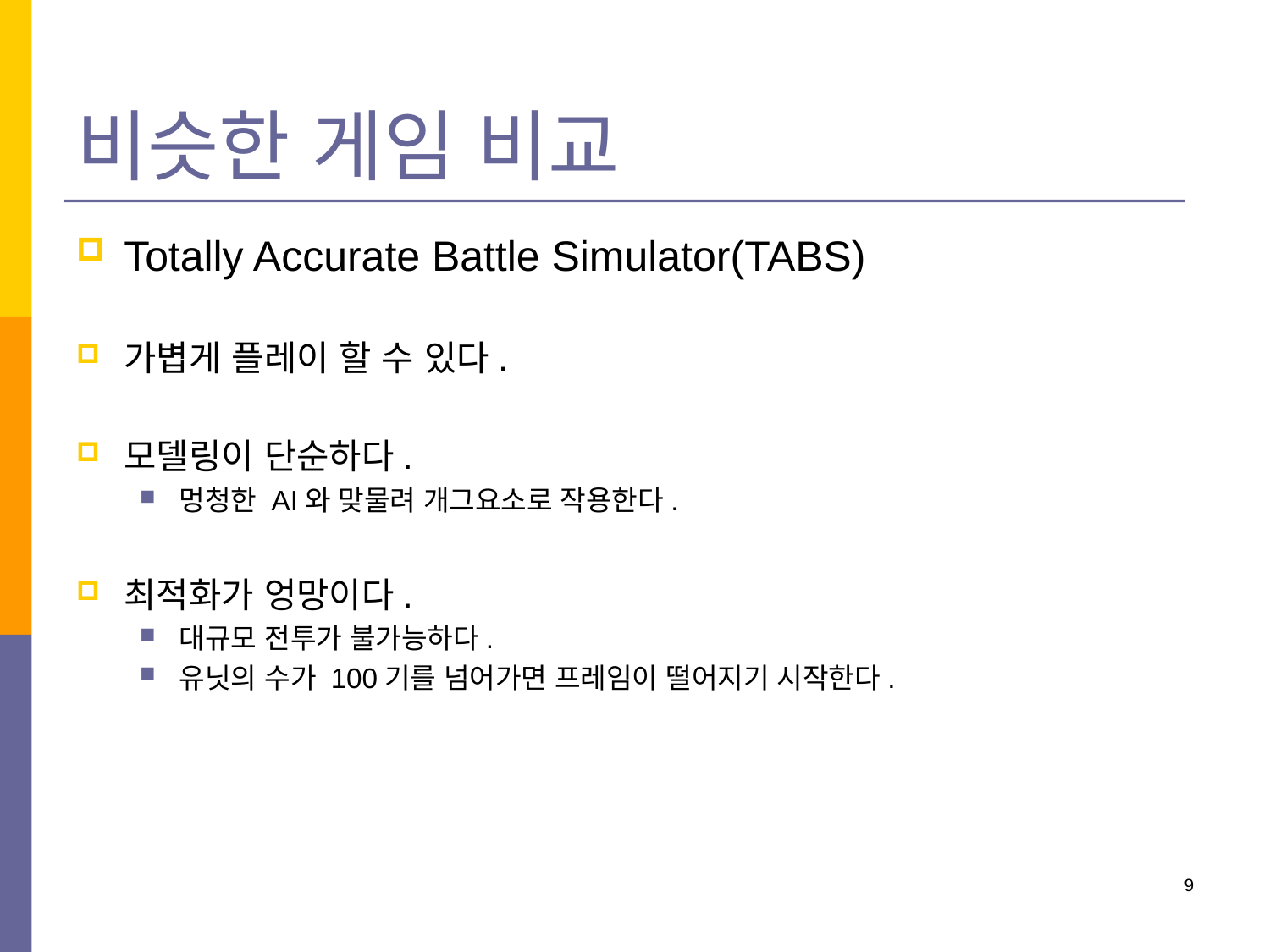

# 비슷한 게임 비교
Totally Accurate Battle Simulator(TABS)

가볍게 플레이 할 수 있다.

모델링이 단순하다.
멍청한 AI와 맞물려 개그요소로 작용한다.

최적화가 엉망이다.
대규모 전투가 불가능하다.
유닛의 수가 100기를 넘어가면 프레임이 떨어지기 시작한다.

9